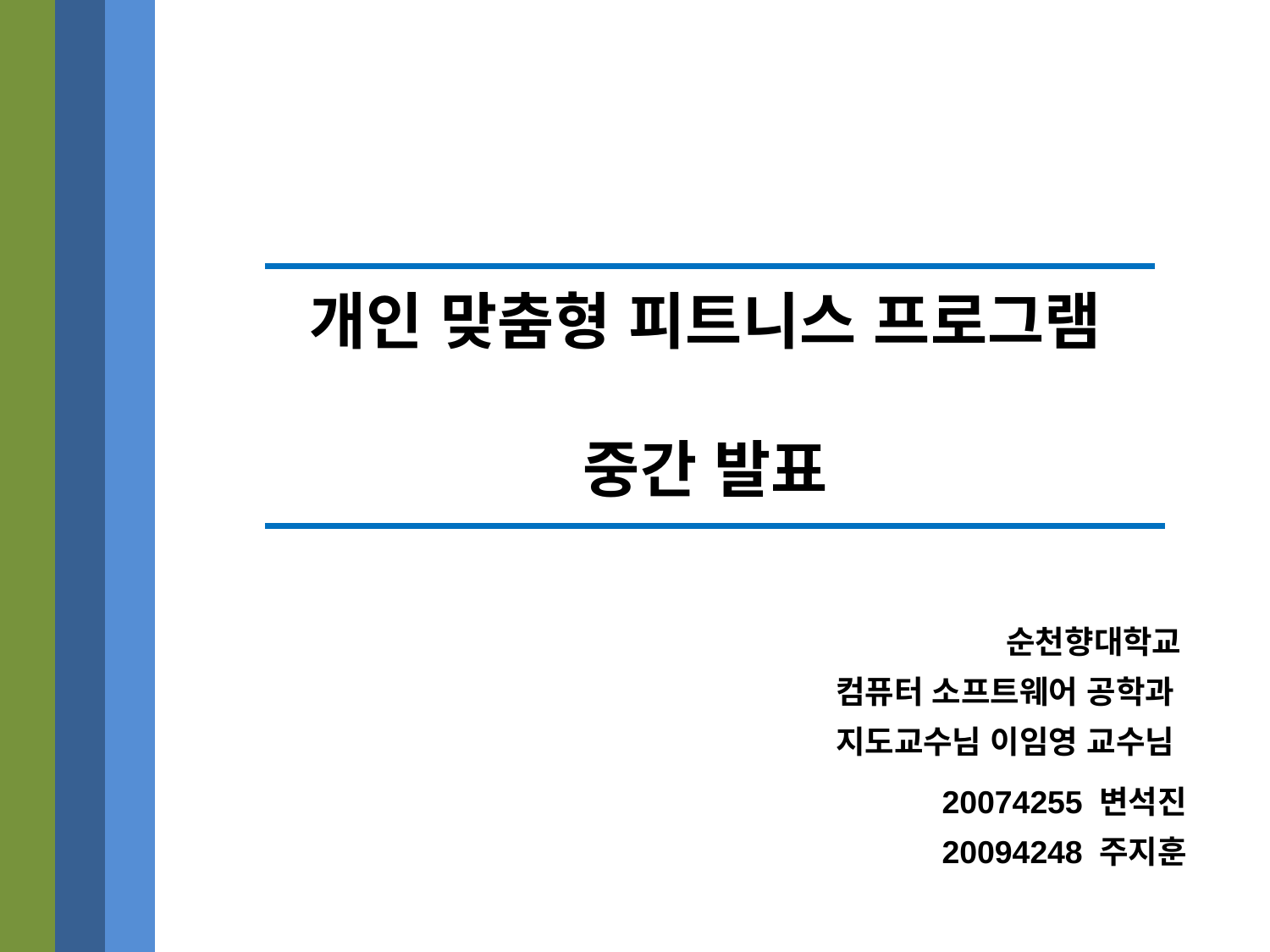

개인 맞춤형 피트니스 프로그램

중간 발표
순천향대학교
컴퓨터 소프트웨어 공학과
지도교수님 이임영 교수님
20074255 변석진
20094248 주지훈